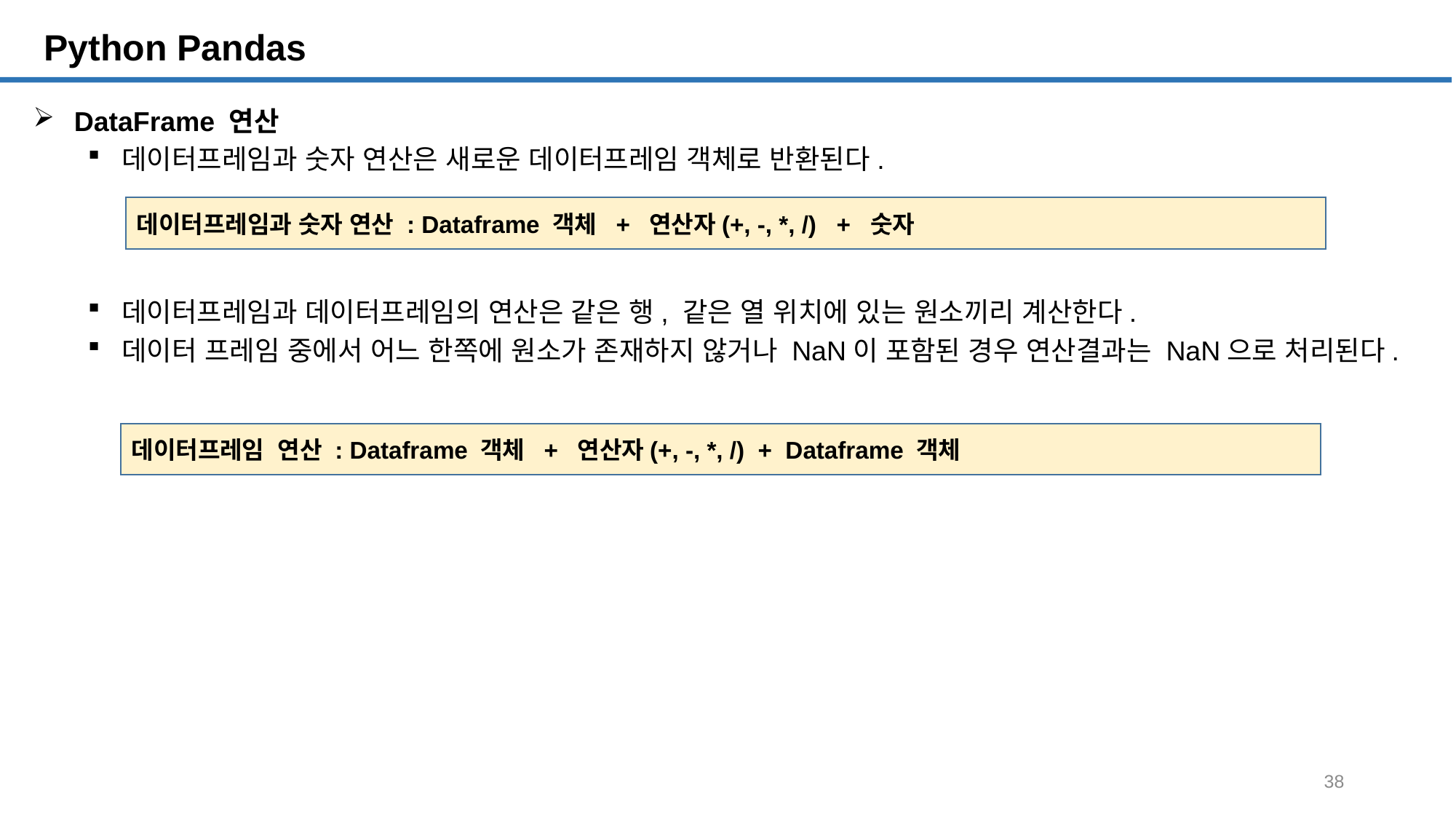

SQL 튜닝 개요
# Python Pandas

DataFrame 연산
데이터프레임과 숫자 연산은 새로운 데이터프레임 객체로 반환된다.

데이터프레임과 데이터프레임의 연산은 같은 행, 같은 열 위치에 있는 원소끼리 계산한다.
데이터 프레임 중에서 어느 한쪽에 원소가 존재하지 않거나 NaN이 포함된 경우 연산결과는 NaN으로 처리된다.
데이터프레임과 숫자 연산 : Dataframe 객체  +  연산자(+, -, *, /)   +  숫자
데이터프레임  연산 : Dataframe 객체  +  연산자(+, -, *, /)  +  Dataframe 객체
38